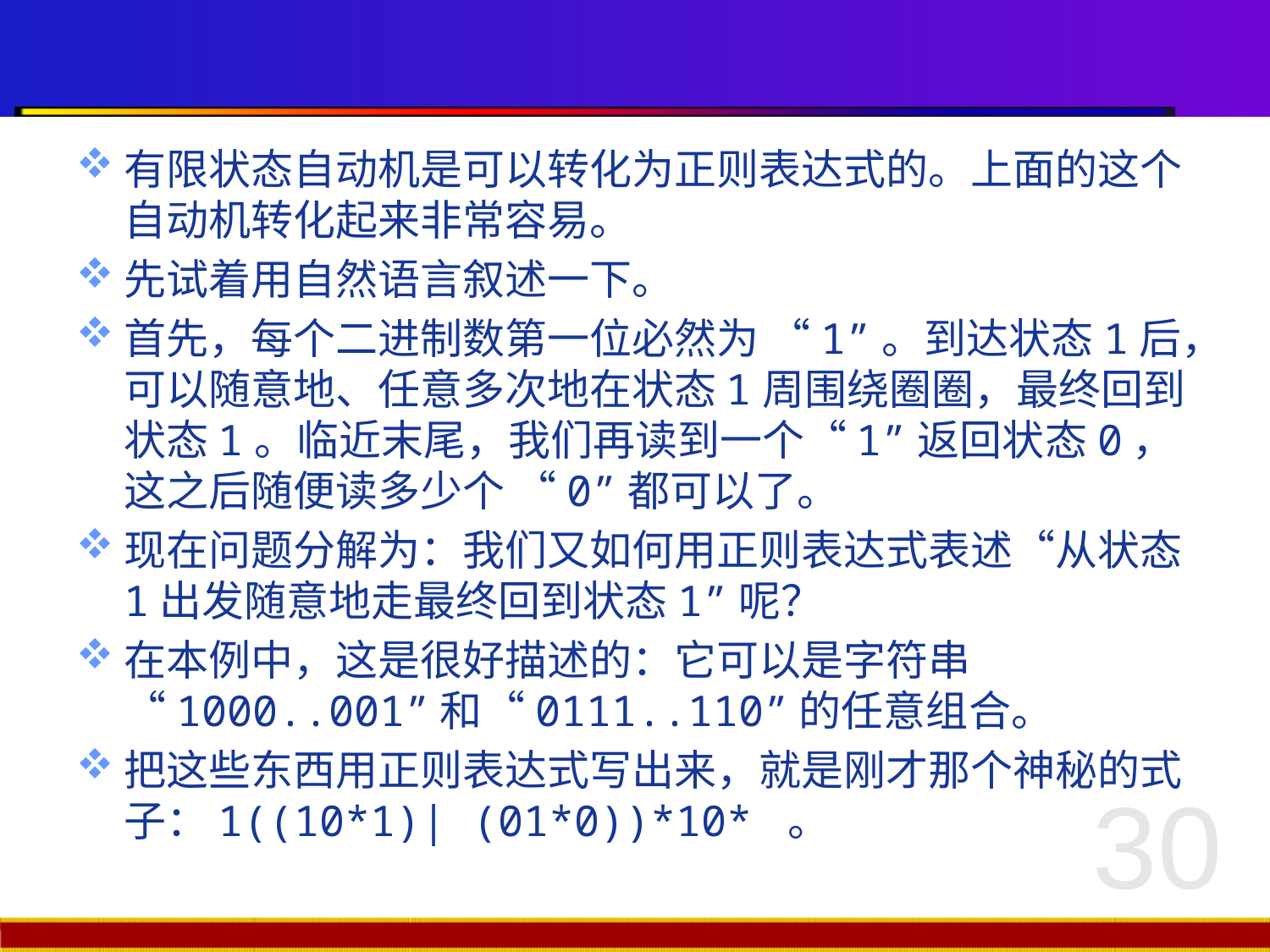

#
有限状态自动机是可以转化为正则表达式的。上面的这个自动机转化起来非常容易。
先试着用自然语言叙述一下。
首先，每个二进制数第一位必然为 “1”。到达状态1后，可以随意地、任意多次地在状态1周围绕圈圈，最终回到状态1。临近末尾，我们再读到一个“1”返回状态0，这之后随便读多少个 “0”都可以了。
现在问题分解为：我们又如何用正则表达式表述“从状态1出发随意地走最终回到状态1”呢？
在本例中，这是很好描述的：它可以是字符串 “1000..001”和“0111..110”的任意组合。
把这些东西用正则表达式写出来，就是刚才那个神秘的式子：1((10*1)| (01*0))*10* 。
30